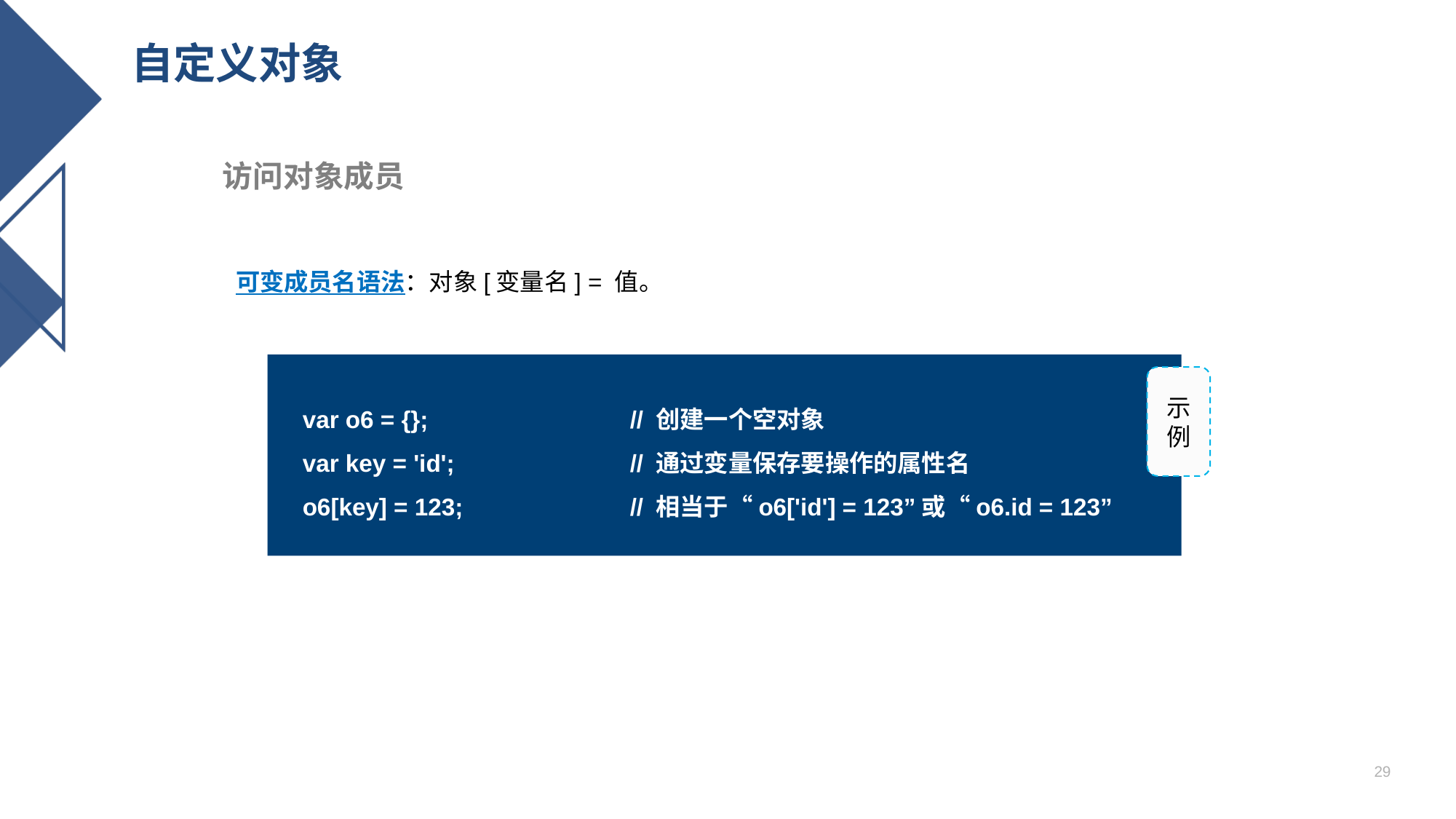

# 自定义对象
访问对象成员
可变成员名语法：对象[变量名] = 值。

var o6 = {};		// 创建一个空对象
var key = 'id';		// 通过变量保存要操作的属性名
o6[key] = 123;		// 相当于“o6['id'] = 123”或“o6.id = 123”
示例
29